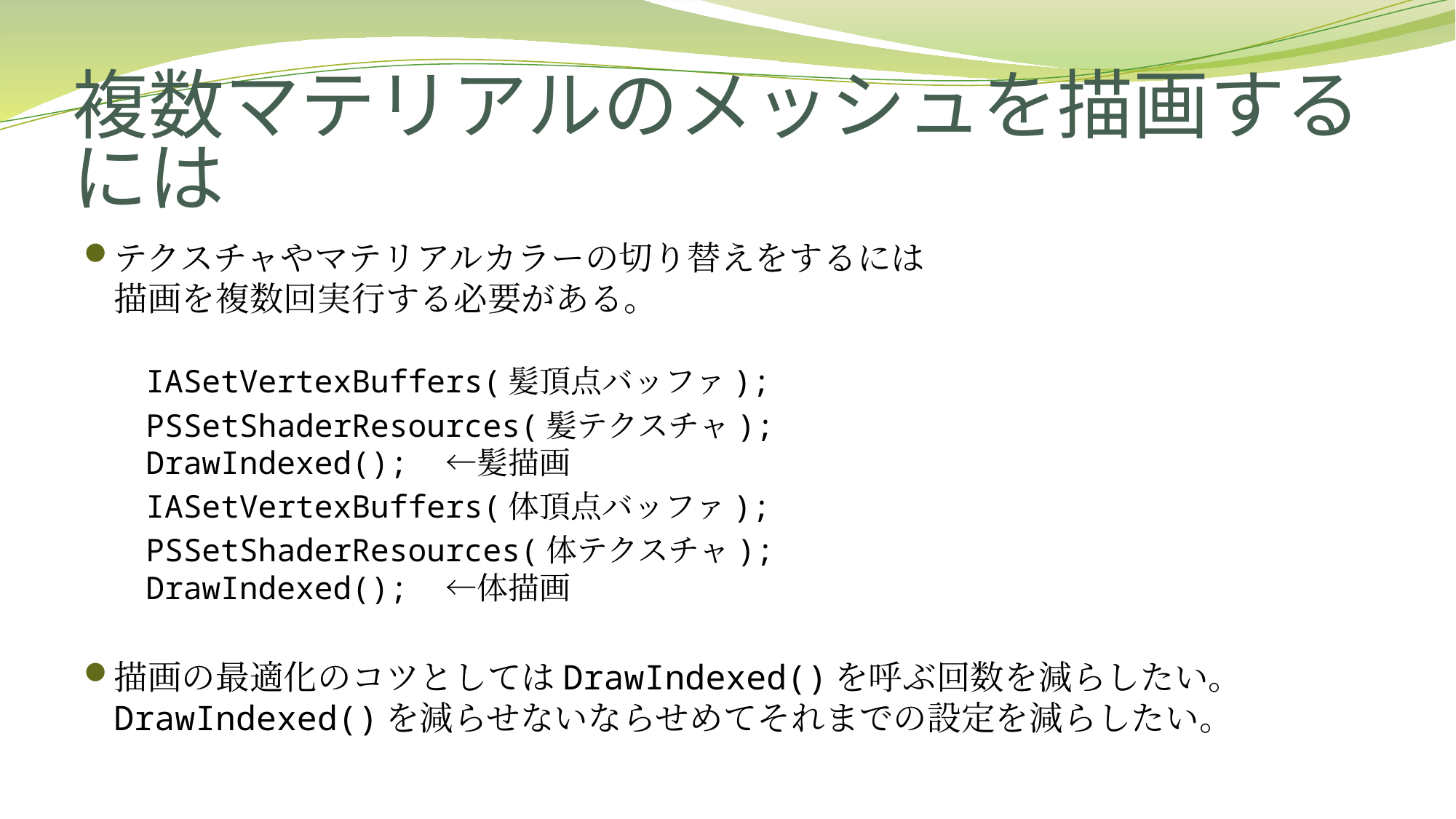

# 複数マテリアルのメッシュを描画するには
テクスチャやマテリアルカラーの切り替えをするには
描画を複数回実行する必要がある。
 IASetVertexBuffers(髪頂点バッファ);
 PSSetShaderResources(髪テクスチャ);
 DrawIndexed();　←髪描画
 IASetVertexBuffers(体頂点バッファ);
 PSSetShaderResources(体テクスチャ);
 DrawIndexed();　←体描画

描画の最適化のコツとしてはDrawIndexed()を呼ぶ回数を減らしたい。
DrawIndexed()を減らせないならせめてそれまでの設定を減らしたい。